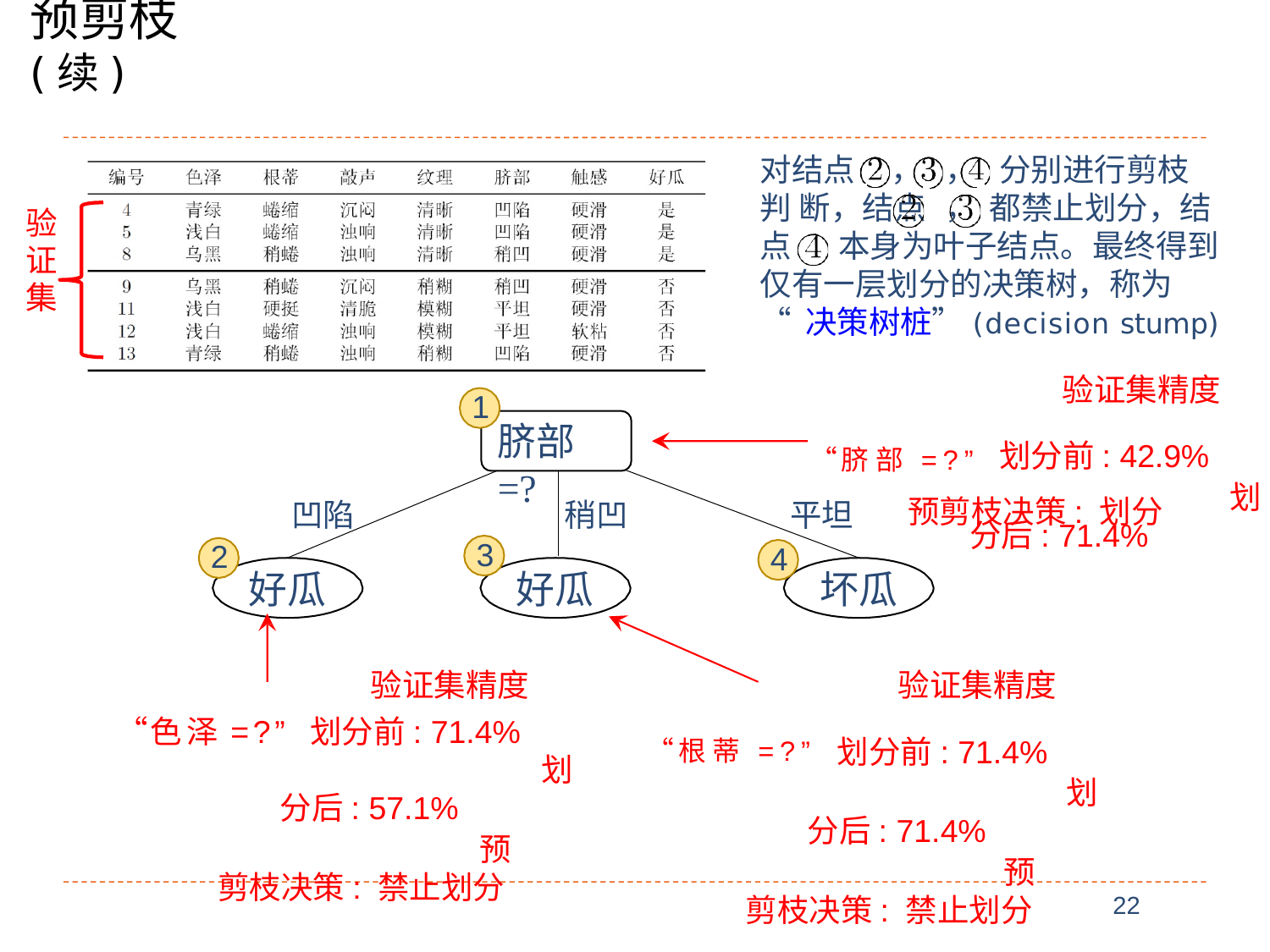

# 预剪枝 (续)
对结点 	， 		， 	分别进行剪枝判 断，结点		， 都禁止划分，结 点	本身为叶子结点。最终得到 仅有一层划分的决策树，称为 “决策树桩”(decision stump)

验 证 集

验证集精度  “脐部=?” 划分前: 42.9%
划分后: 71.4%
1

脐部=?

预剪枝决策: 划分
凹陷
稍凹
平坦
3

2

4

好瓜
好瓜
坏瓜

验证集精度  “色泽=?” 划分前: 71.4%
划分后: 57.1%
预剪枝决策: 禁止划分
验证集精度  “根蒂=?” 划分前: 71.4%
划分后: 71.4%
预剪枝决策: 禁止划分